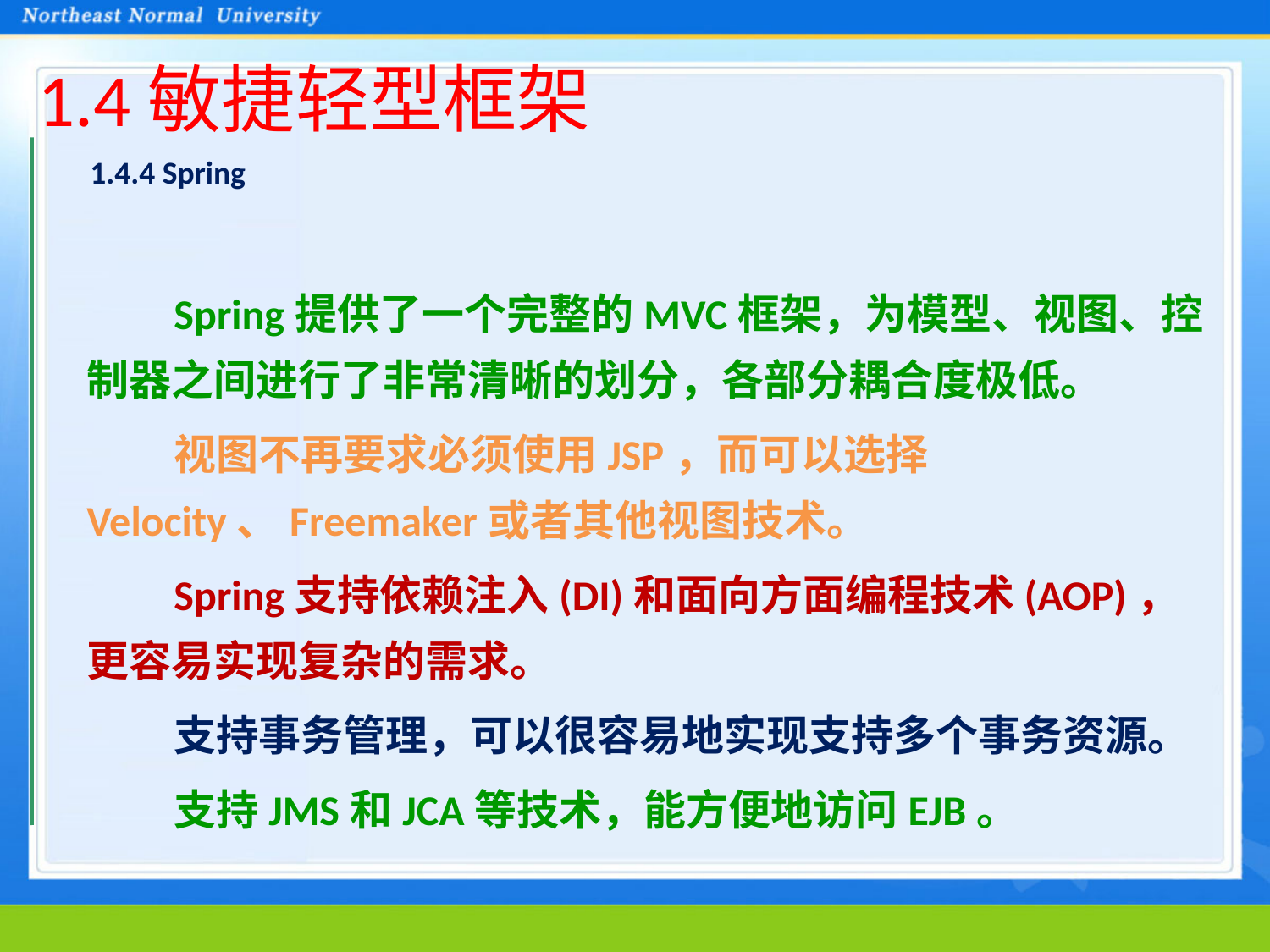

# 1.4敏捷轻型框架
1.4.4 Spring
Spring提供了一个完整的MVC框架，为模型、视图、控制器之间进行了非常清晰的划分，各部分耦合度极低。
视图不再要求必须使用JSP，而可以选择Velocity、Freemaker或者其他视图技术。
Spring支持依赖注入(DI)和面向方面编程技术(AOP)，更容易实现复杂的需求。
支持事务管理，可以很容易地实现支持多个事务资源。
支持JMS和JCA等技术，能方便地访问EJB。